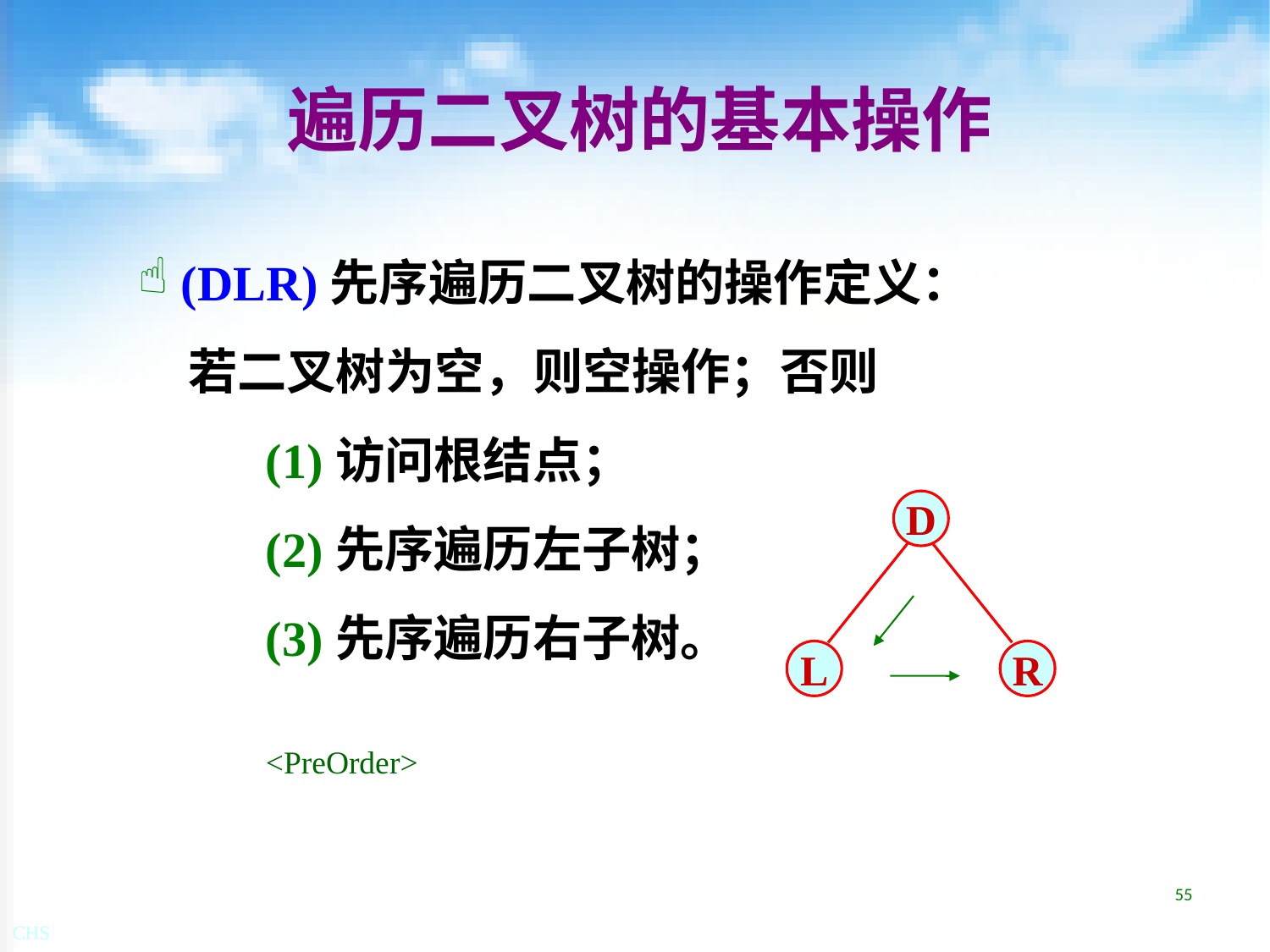

# 遍历二叉树的基本操作
 (DLR)先序遍历二叉树的操作定义：
　若二叉树为空，则空操作；否则
	(1)访问根结点；
	(2)先序遍历左子树；
	(3)先序遍历右子树。

	<PreOrder>
D
D

L
L
R
R

55